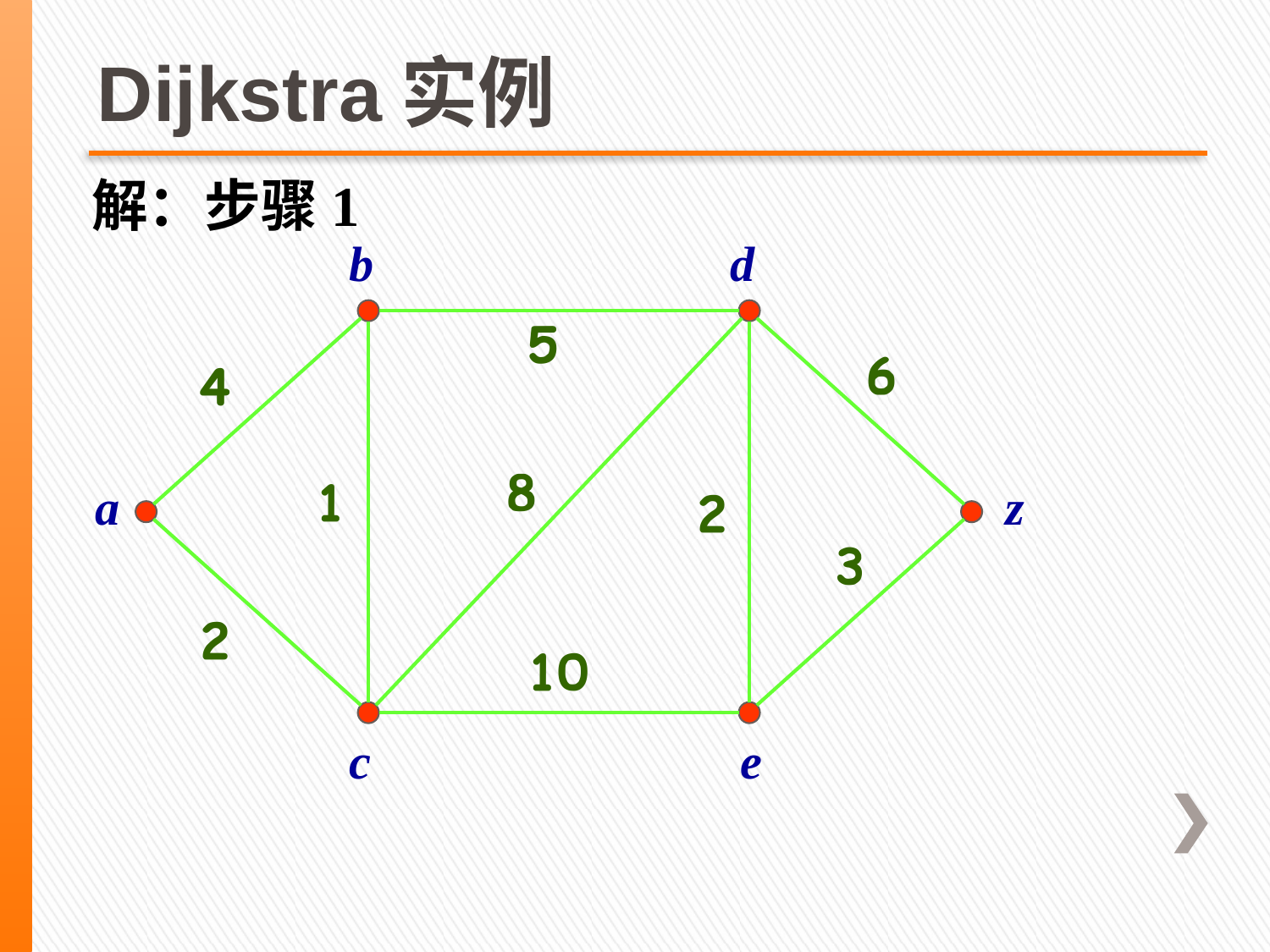

Dijkstra实例
解：步骤1
b
d

a
z

c
e
5
6
4
8
1
2
3
2
10